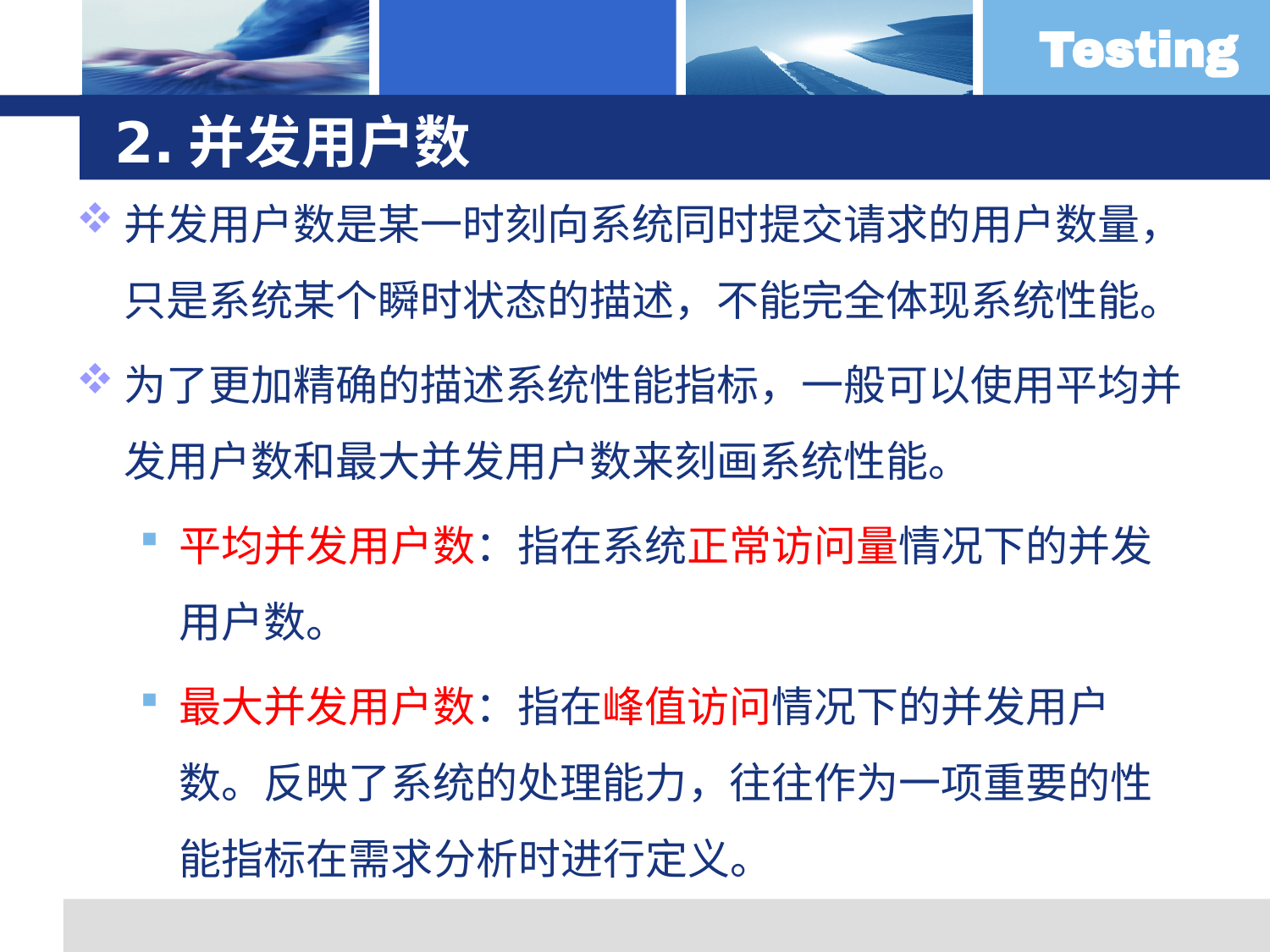

# 2.并发用户数
并发用户数是某一时刻向系统同时提交请求的用户数量，只是系统某个瞬时状态的描述，不能完全体现系统性能。
为了更加精确的描述系统性能指标，一般可以使用平均并发用户数和最大并发用户数来刻画系统性能。
平均并发用户数：指在系统正常访问量情况下的并发用户数。
最大并发用户数：指在峰值访问情况下的并发用户数。反映了系统的处理能力，往往作为一项重要的性能指标在需求分析时进行定义。